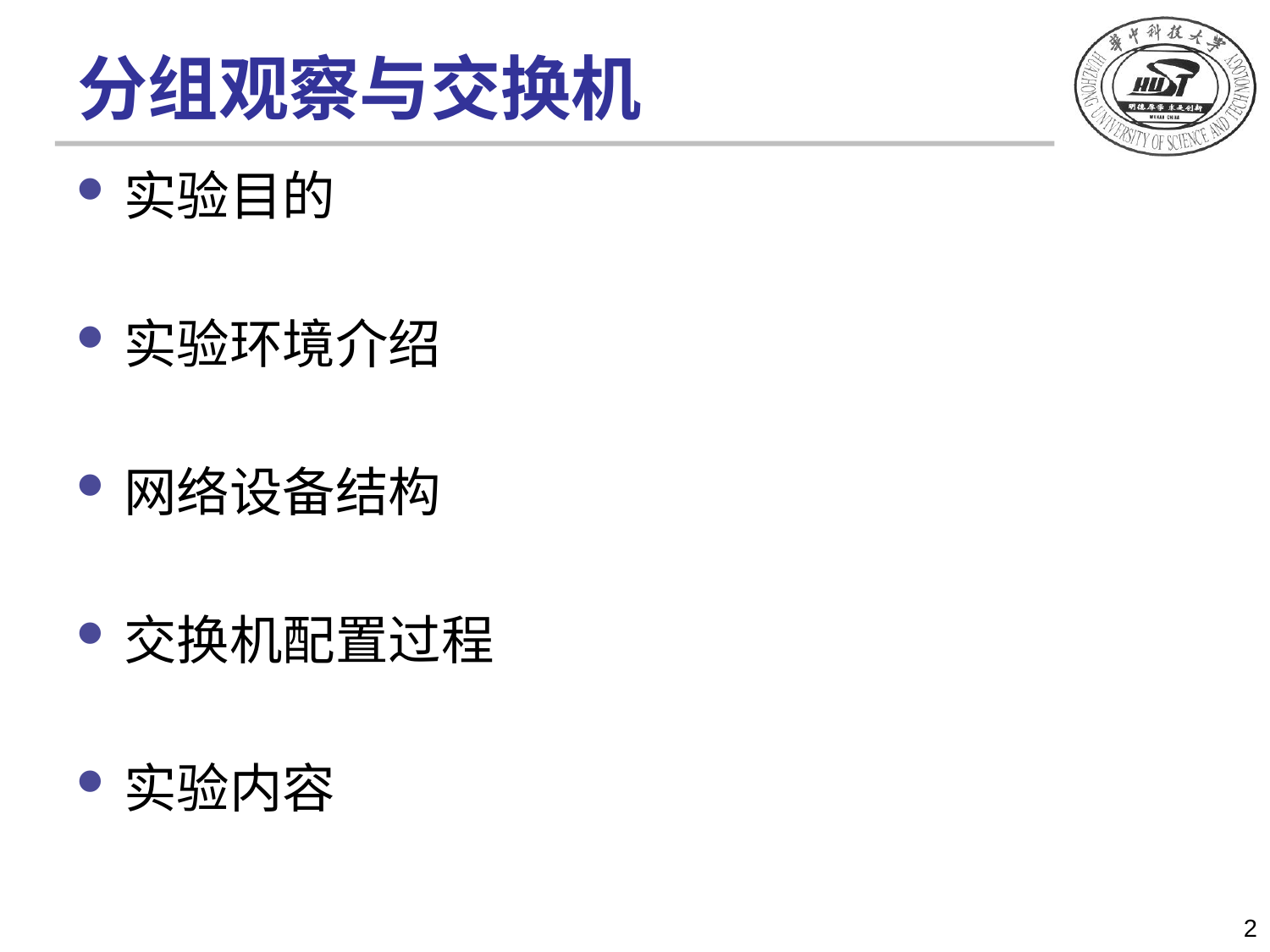

# 分组观察与交换机
实验目的

实验环境介绍

网络设备结构

交换机配置过程

实验内容
2